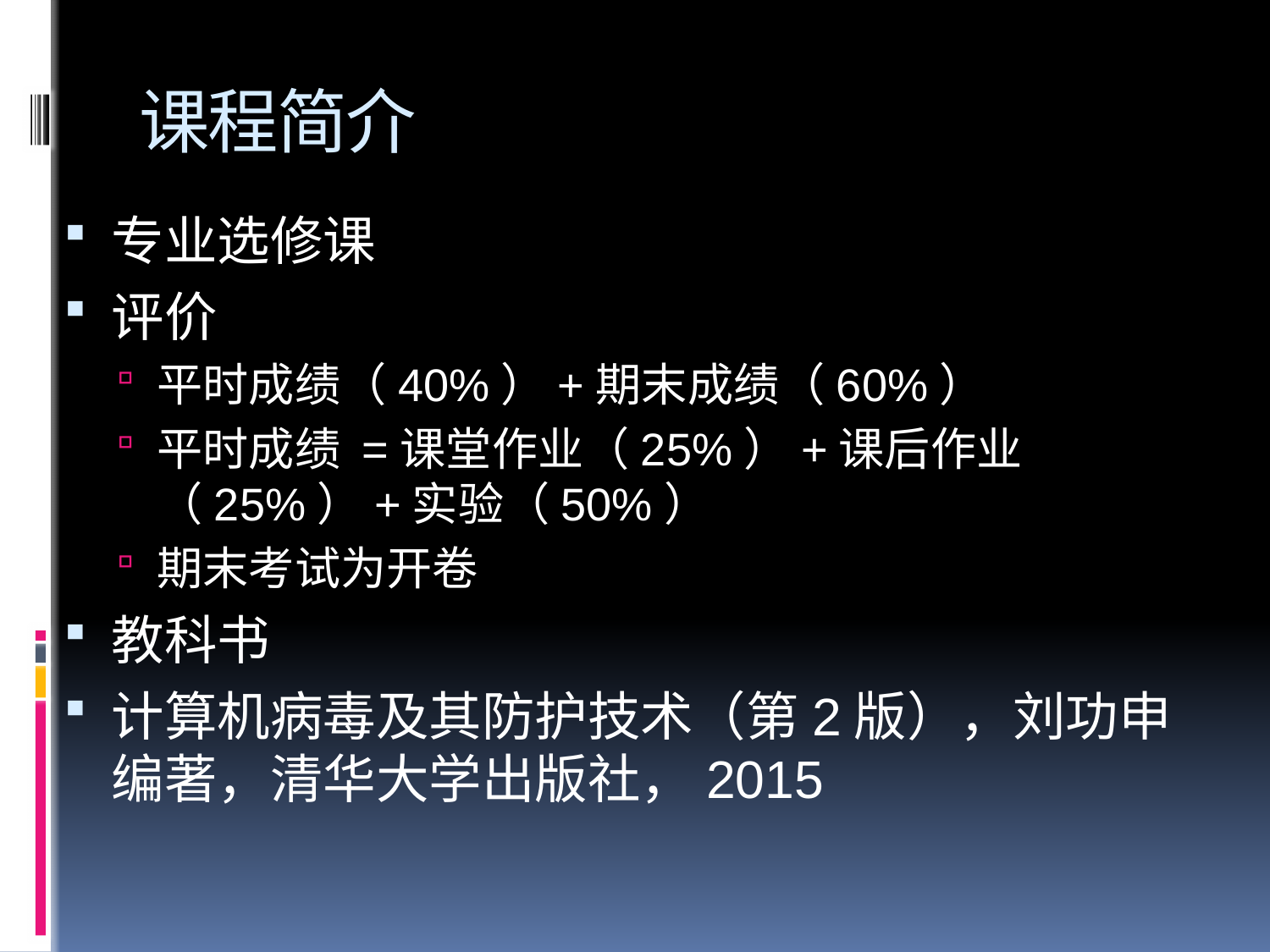

# 课程简介
专业选修课
评价
平时成绩（40%）+期末成绩（60%）
平时成绩 =课堂作业（25%）+课后作业（25%）+实验（50%）
期末考试为开卷
教科书
计算机病毒及其防护技术（第2版），刘功申编著，清华大学出版社，2015